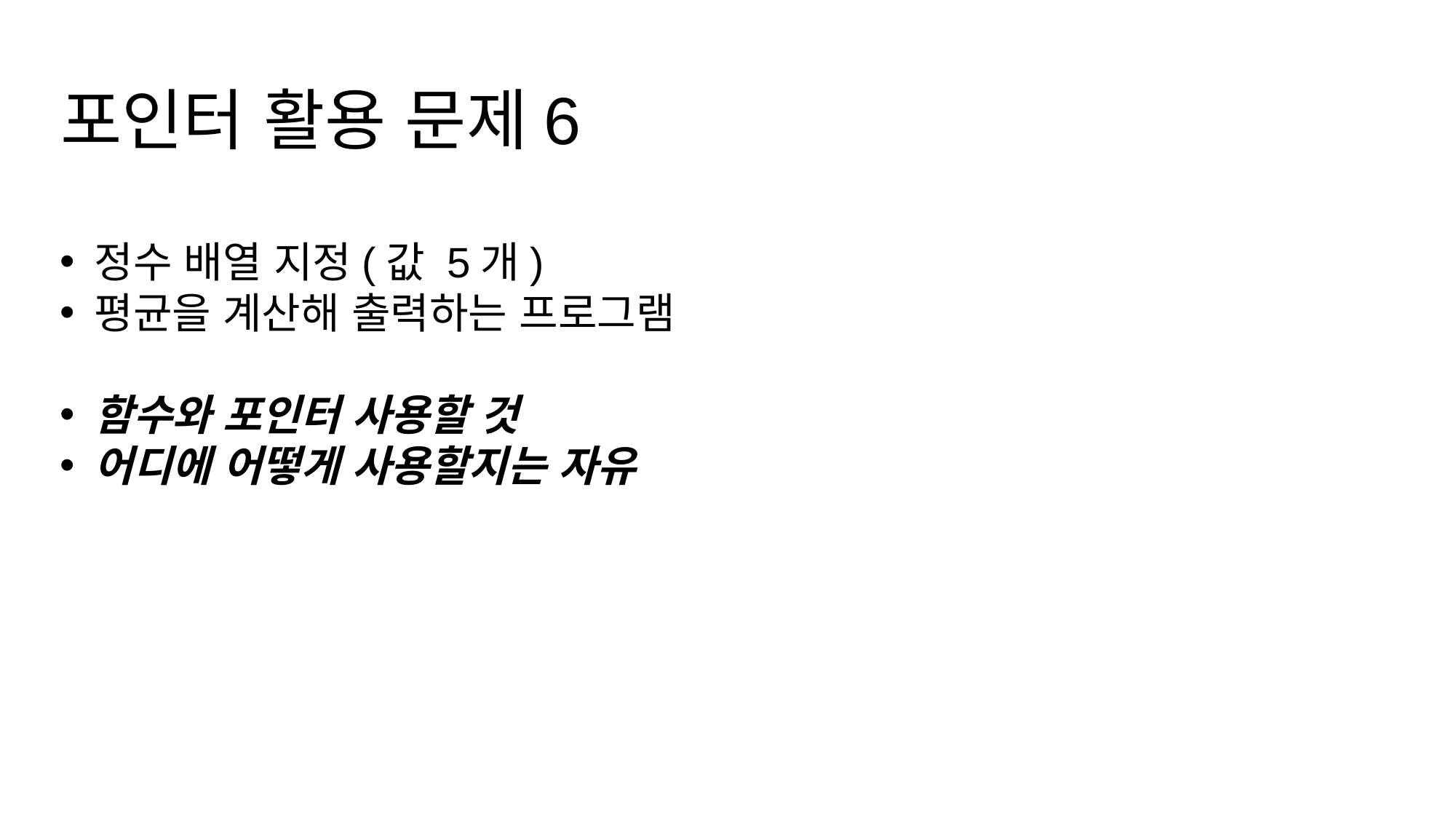

# 포인터 활용 문제6
정수 배열 지정(값 5개)
평균을 계산해 출력하는 프로그램

함수와 포인터 사용할 것
어디에 어떻게 사용할지는 자유